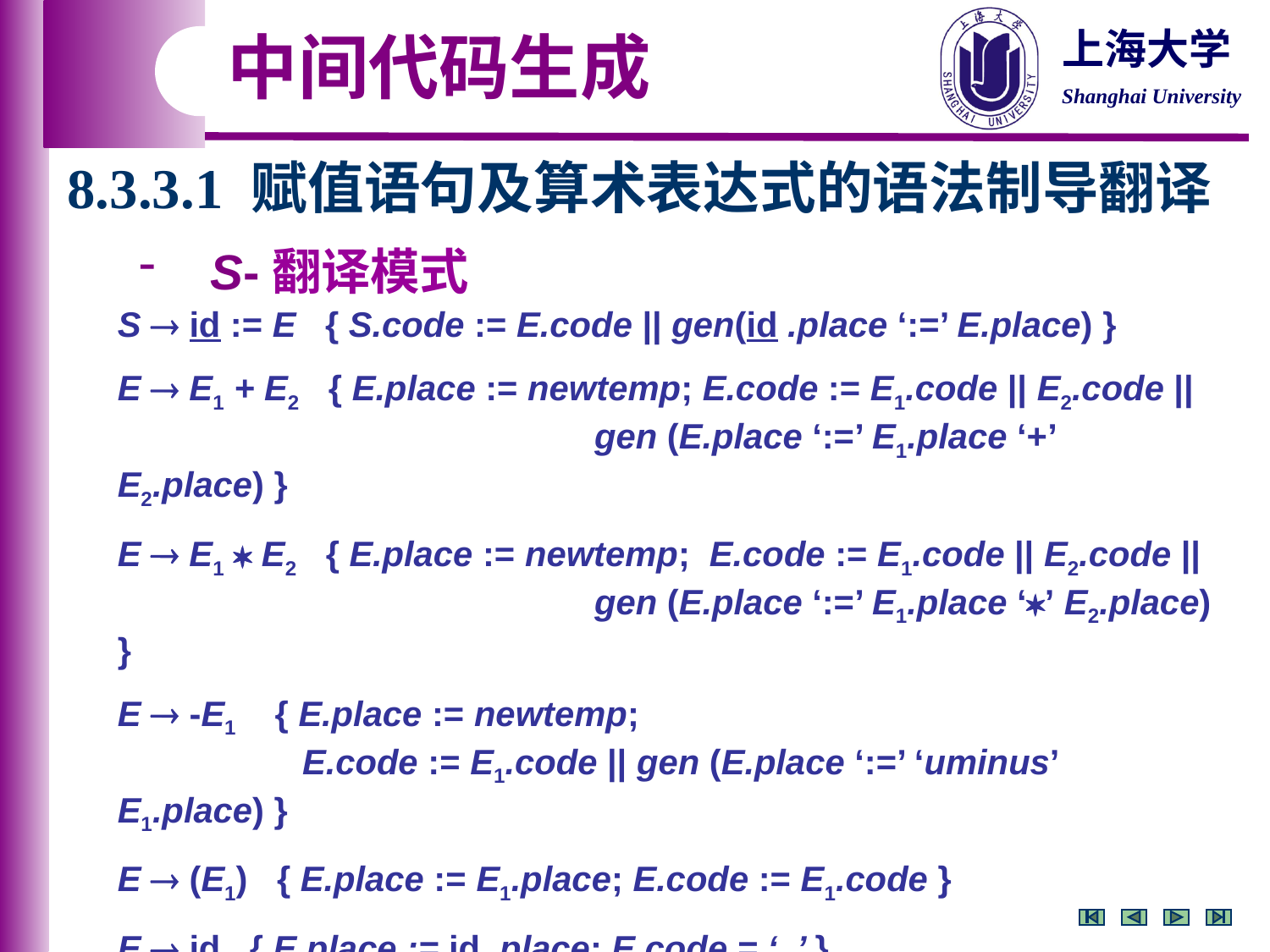

中间代码生成
8.3.3.1 赋值语句及算术表达式的语法制导翻译
   S-翻译模式
S → id := E   { S.code := E.code || gen(id .place ‘:=’ E.place) }

E → E1 + E2   { E.place := newtemp; E.code := E1.code || E2.code ||
                                                 gen (E.place ‘:=’ E1.place ‘+’ E2.place) }

E → E1 ∗ E2   { E.place := newtemp;  E.code := E1.code || E2.code ||
                                                 gen (E.place ‘:=’ E1.place ‘∗’ E2.place) }

E → -E1    { E.place := newtemp;
                   E.code := E1.code || gen (E.place ‘:=’ ‘uminus’ E1.place) }

E → (E1)   { E.place := E1.place; E.code := E1.code }

E → id   { E.place := id .place; E.code = ‘  ’ }